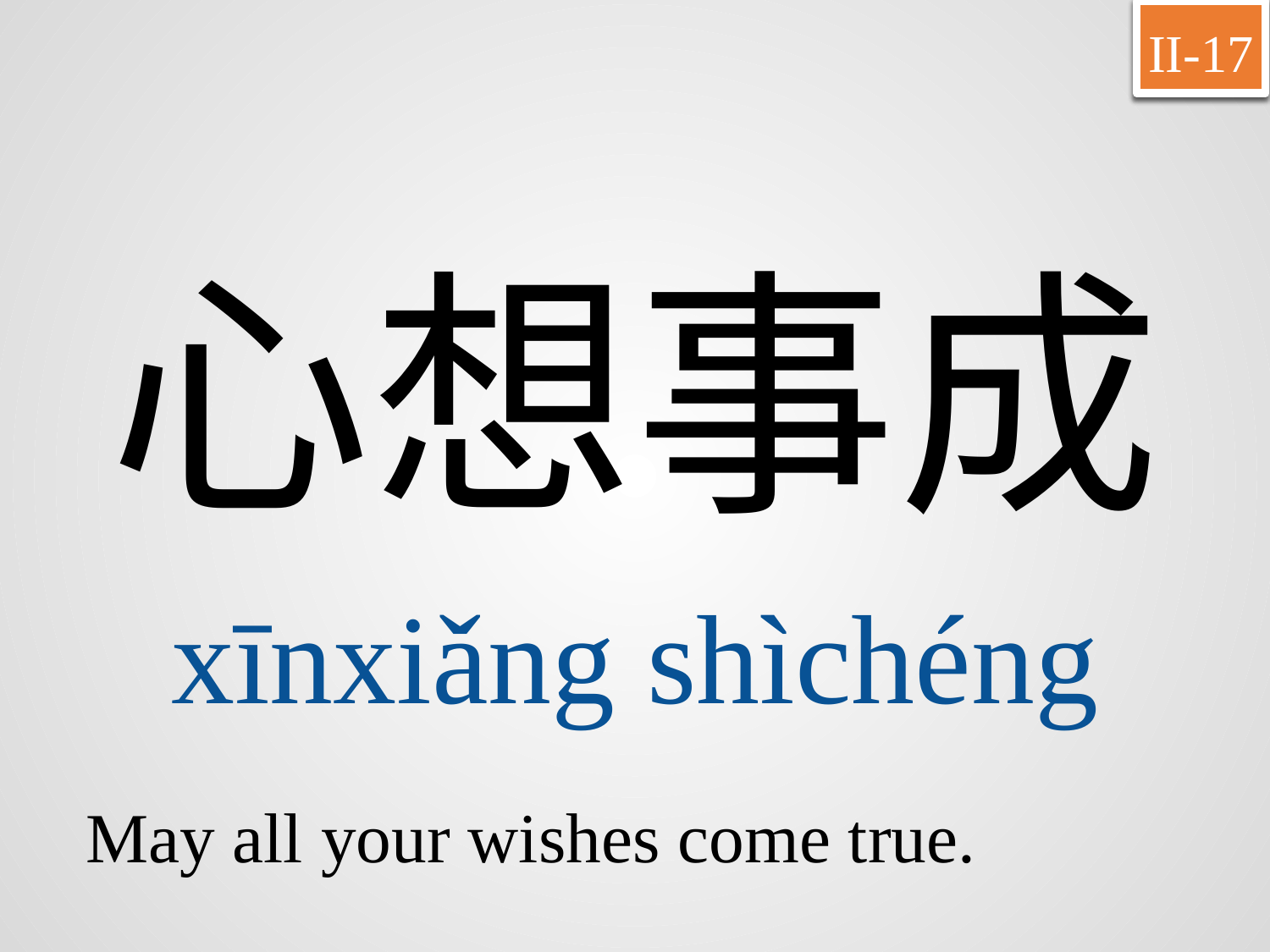

II-17
心想事成
xīnxiǎng	shìchéng
May all your wishes come true.